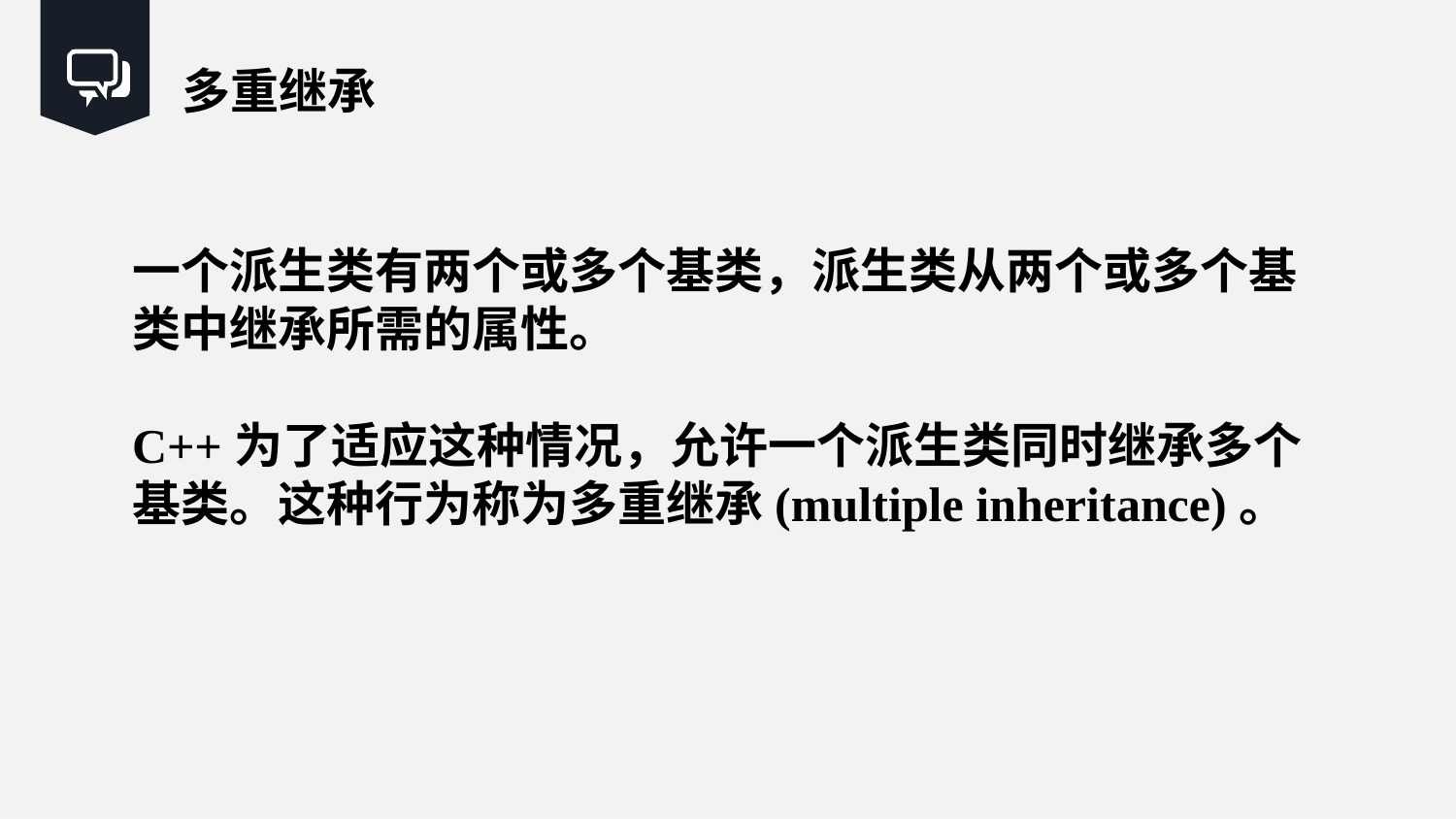

多重继承
一个派生类有两个或多个基类，派生类从两个或多个基类中继承所需的属性。

C++为了适应这种情况，允许一个派生类同时继承多个基类。这种行为称为多重继承(multiple inheritance)。